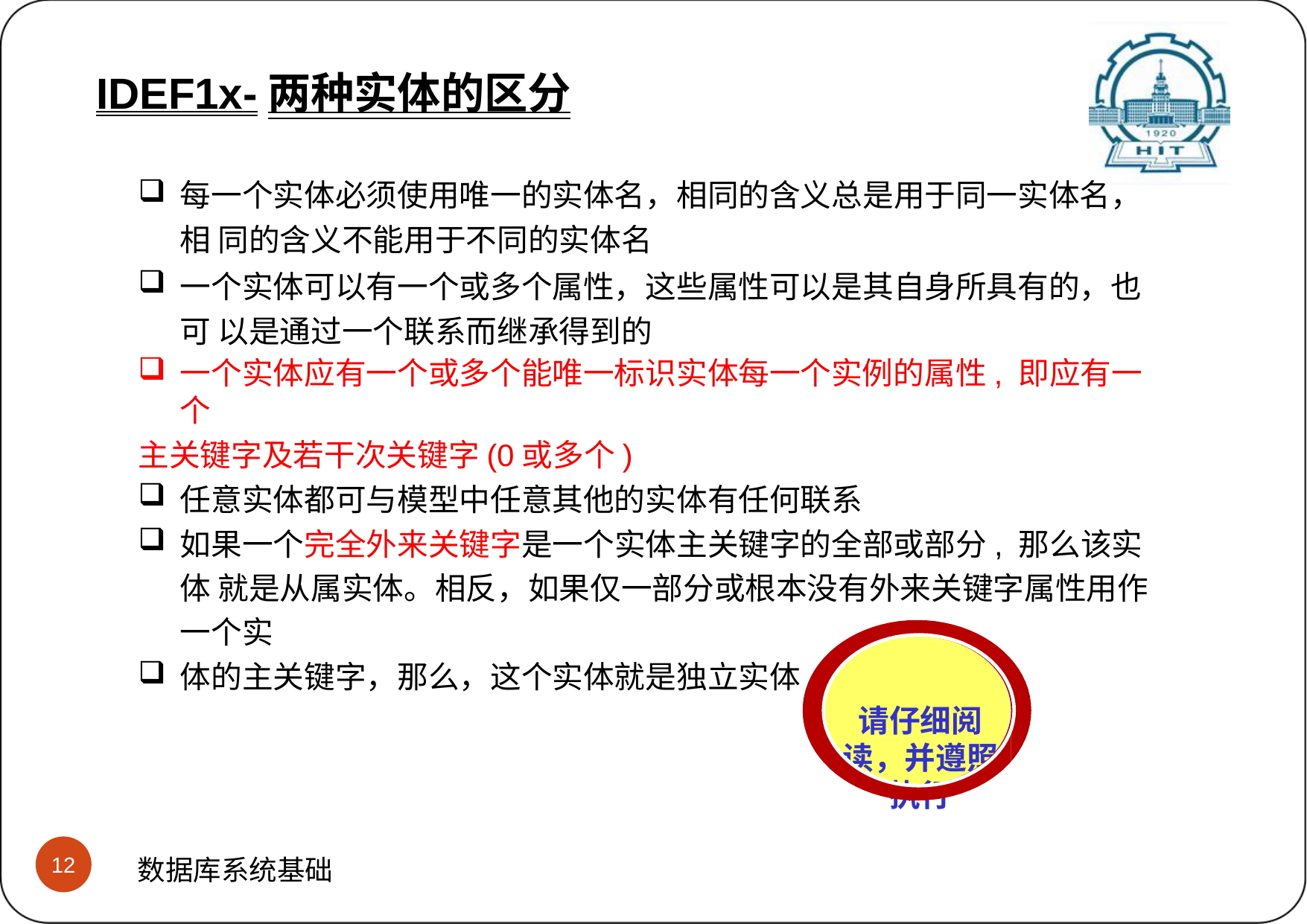

# IDEF1x-两种实体的区分 (4)一些规则
IDEF1x-两种实体的区分
每一个实体必须使用唯一的实体名，相同的含义总是用于同一实体名，相 同的含义不能用于不同的实体名
一个实体可以有一个或多个属性，这些属性可以是其自身所具有的，也可 以是通过一个联系而继承得到的
一个实体应有一个或多个能唯一标识实体每一个实例的属性, 即应有一个
主关键字及若干次关键字(0或多个)
任意实体都可与模型中任意其他的实体有任何联系
如果一个完全外来关键字是一个实体主关键字的全部或部分, 那么该实体 就是从属实体。相反，如果仅一部分或根本没有外来关键字属性用作一个实
体的主关键字，那么，这个实体就是独立实体
请仔细阅 读，并遵照 执行